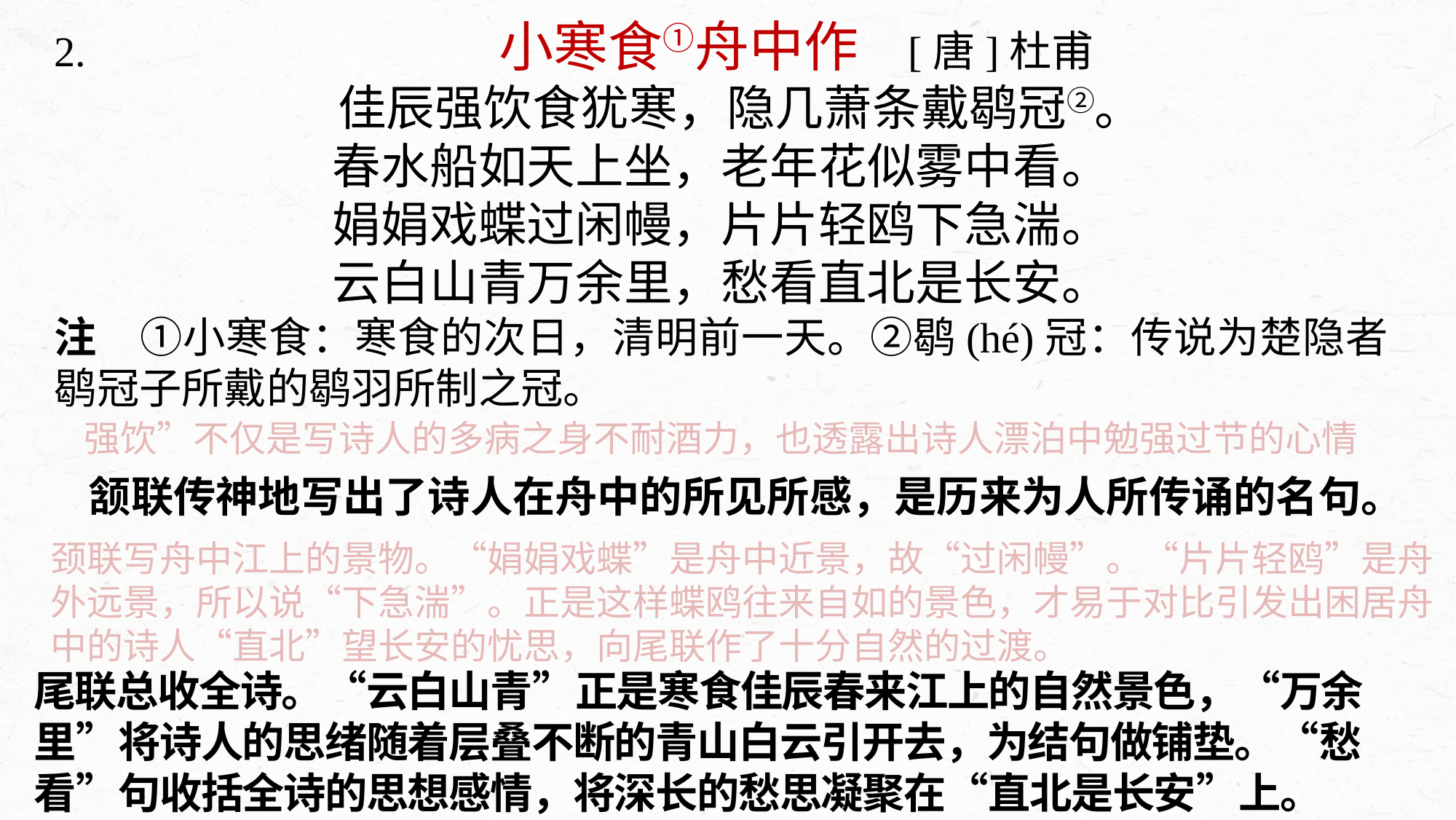

2.                                     小寒食①舟中作   [唐]杜甫
   佳辰强饮食犹寒，隐几萧条戴鹖冠②。
春水船如天上坐，老年花似雾中看。
娟娟戏蝶过闲幔，片片轻鸥下急湍。
云白山青万余里，愁看直北是长安。
注　①小寒食：寒食的次日，清明前一天。②鹖(hé)冠：传说为楚隐者鹖冠子所戴的鹖羽所制之冠。
强饮”不仅是写诗人的多病之身不耐酒力，也透露出诗人漂泊中勉强过节的心情
颔联传神地写出了诗人在舟中的所见所感，是历来为人所传诵的名句。
颈联写舟中江上的景物。“娟娟戏蝶”是舟中近景，故“过闲幔”。“片片轻鸥”是舟外远景，所以说“下急湍”。正是这样蝶鸥往来自如的景色，才易于对比引发出困居舟中的诗人“直北”望长安的忧思，向尾联作了十分自然的过渡。
尾联总收全诗。“云白山青”正是寒食佳辰春来江上的自然景色，“万余里”将诗人的思绪随着层叠不断的青山白云引开去，为结句做铺垫。“愁看”句收括全诗的思想感情，将深长的愁思凝聚在“直北是长安”上。